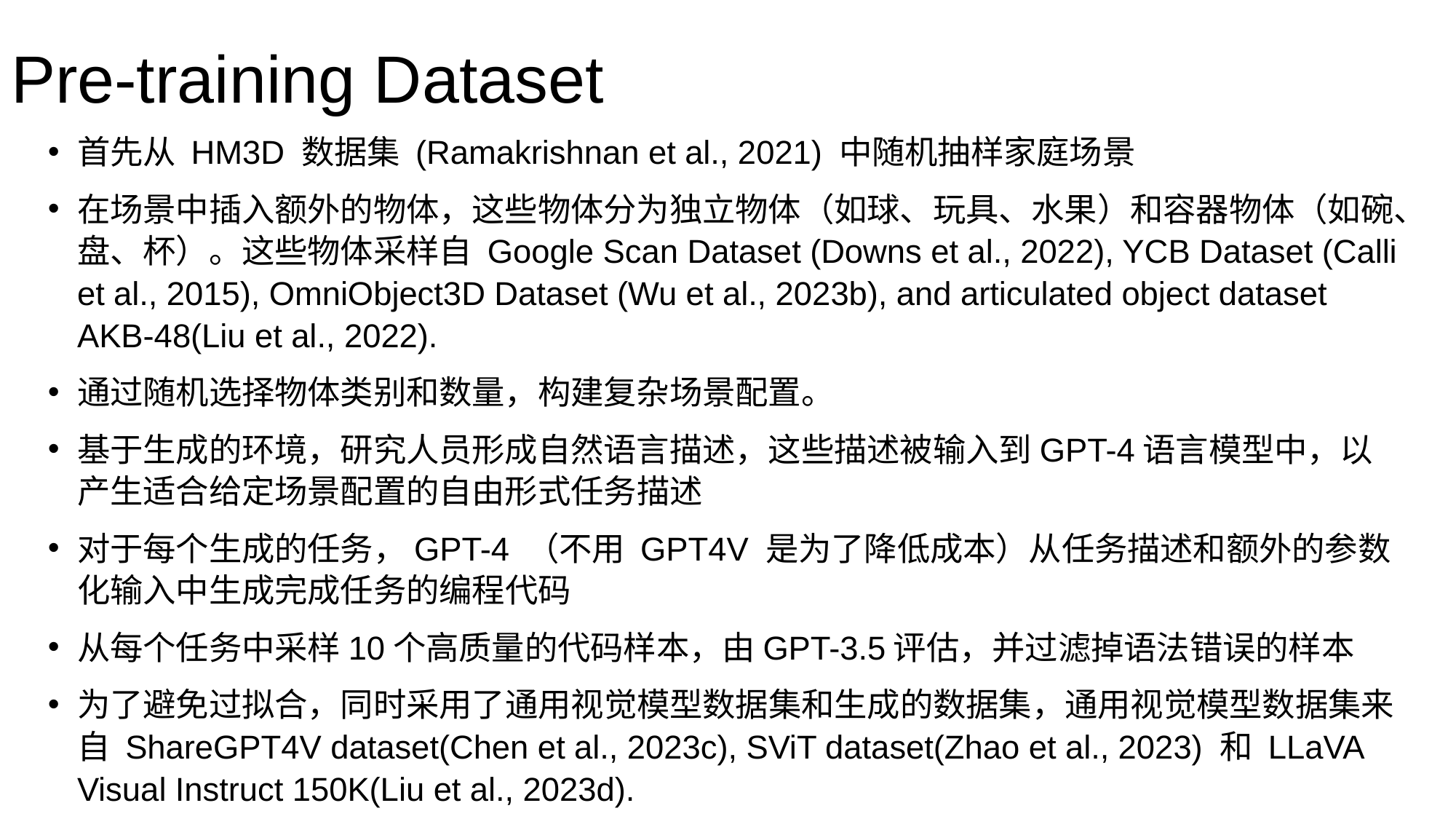

# Pre-training Dataset
首先从 HM3D 数据集 (Ramakrishnan et al., 2021) 中随机抽样家庭场景
在场景中插入额外的物体，这些物体分为独立物体（如球、玩具、水果）和容器物体（如碗、盘、杯）。这些物体采样自 Google Scan Dataset (Downs et al., 2022), YCB Dataset (Calli et al., 2015), OmniObject3D Dataset (Wu et al., 2023b), and articulated object dataset AKB-48(Liu et al., 2022).
通过随机选择物体类别和数量，构建复杂场景配置。
基于生成的环境，研究人员形成自然语言描述，这些描述被输入到GPT-4语言模型中，以产生适合给定场景配置的自由形式任务描述
对于每个生成的任务，GPT-4 （不用 GPT4V 是为了降低成本）从任务描述和额外的参数化输入中生成完成任务的编程代码
从每个任务中采样10个高质量的代码样本，由GPT-3.5评估，并过滤掉语法错误的样本
为了避免过拟合，同时采用了通用视觉模型数据集和生成的数据集，通用视觉模型数据集来自 ShareGPT4V dataset(Chen et al., 2023c), SViT dataset(Zhao et al., 2023) 和 LLaVA Visual Instruct 150K(Liu et al., 2023d).